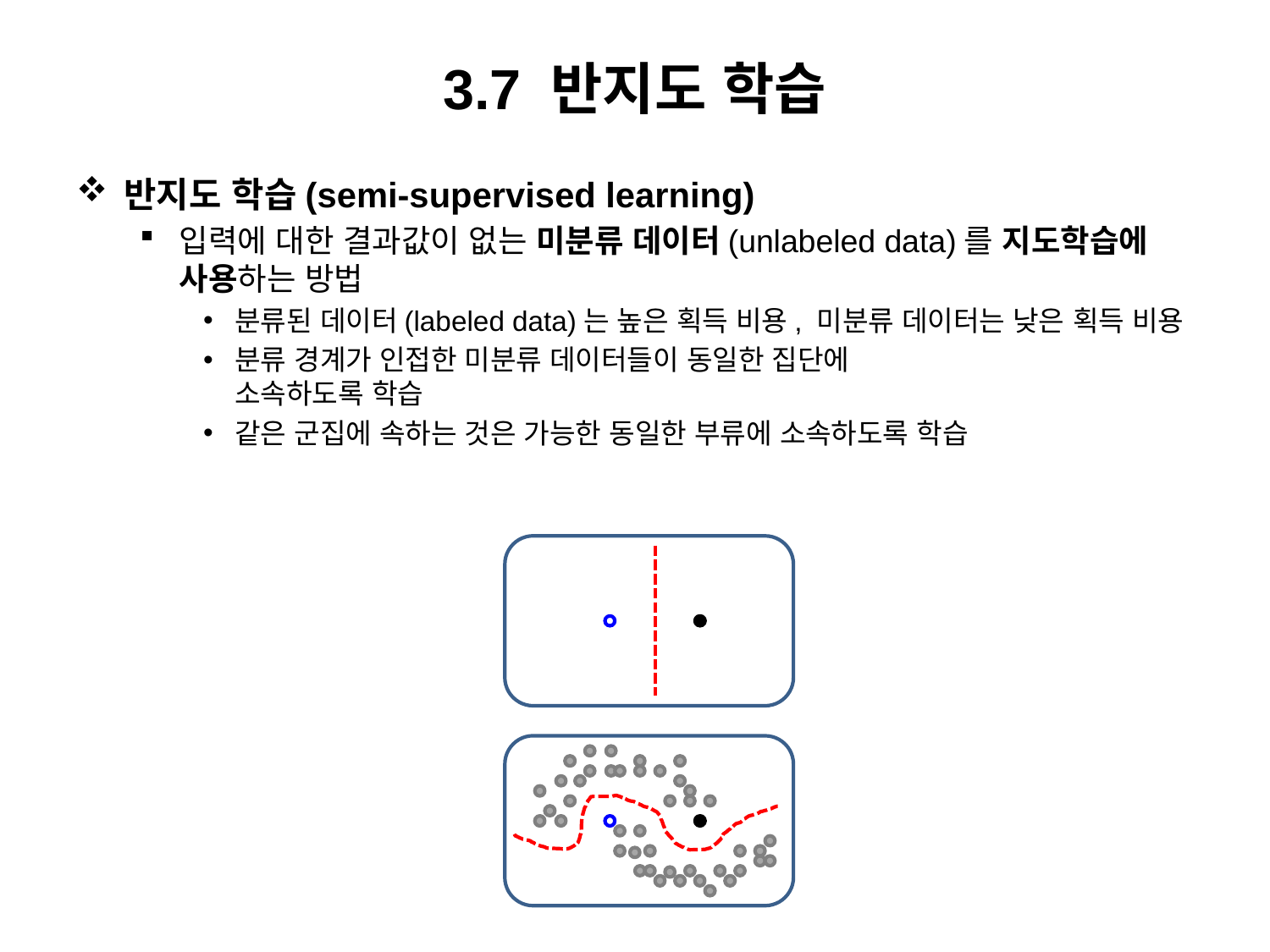

# 3.7 반지도 학습
반지도 학습(semi-supervised learning)
입력에 대한 결과값이 없는 미분류 데이터(unlabeled data)를 지도학습에 사용하는 방법
분류된 데이터(labeled data)는 높은 획득 비용, 미분류 데이터는 낮은 획득 비용
분류 경계가 인접한 미분류 데이터들이 동일한 집단에
소속하도록 학습
같은 군집에 속하는 것은 가능한 동일한 부류에 소속하도록 학습